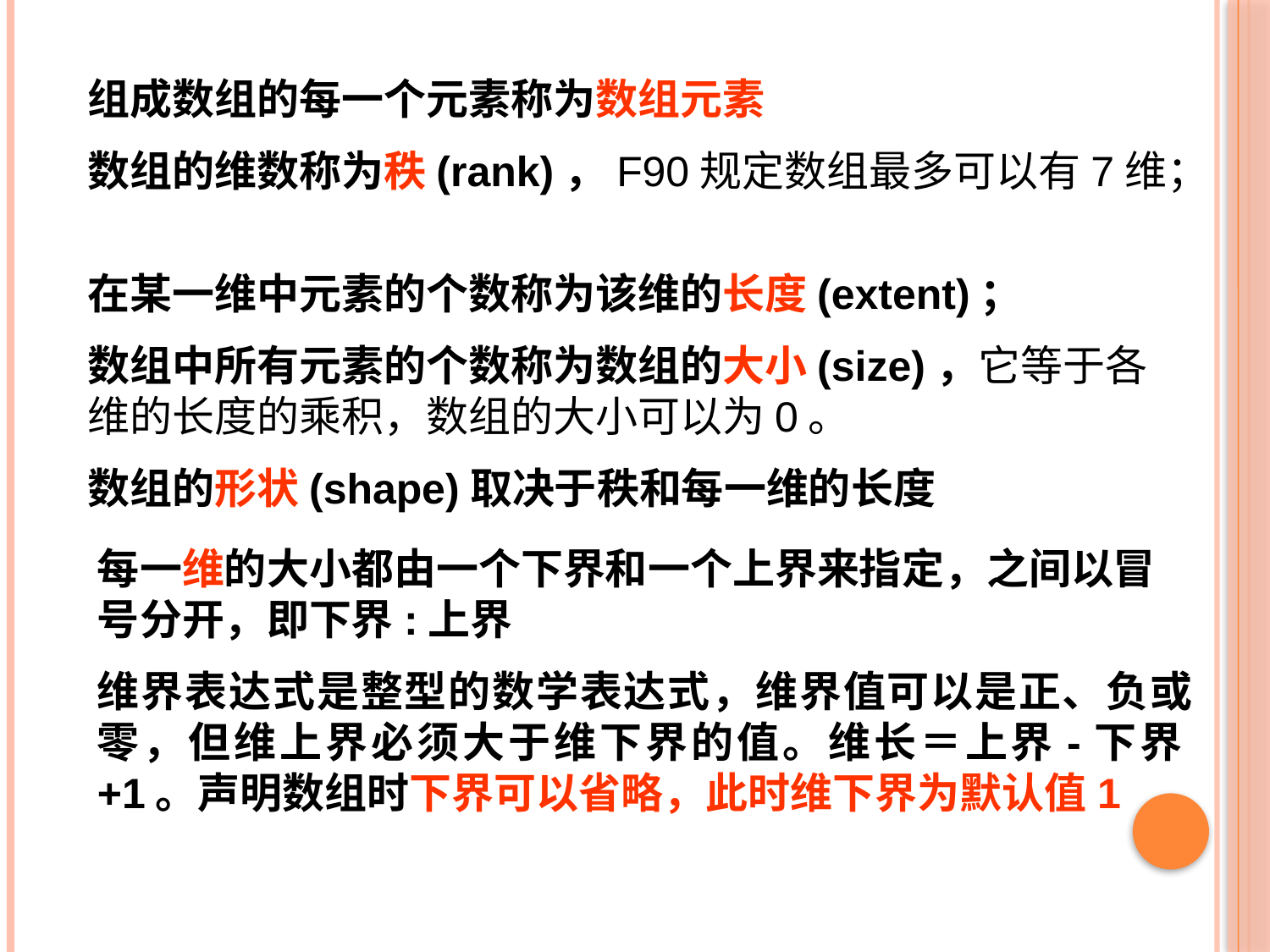

组成数组的每一个元素称为数组元素
数组的维数称为秩(rank)，F90规定数组最多可以有7维；
在某一维中元素的个数称为该维的长度(extent)；
数组中所有元素的个数称为数组的大小(size)，它等于各维的长度的乘积，数组的大小可以为0。
数组的形状(shape)取决于秩和每一维的长度
每一维的大小都由一个下界和一个上界来指定，之间以冒号分开，即下界:上界
维界表达式是整型的数学表达式，维界值可以是正、负或零，但维上界必须大于维下界的值。维长＝上界-下界+1。声明数组时下界可以省略，此时维下界为默认值1